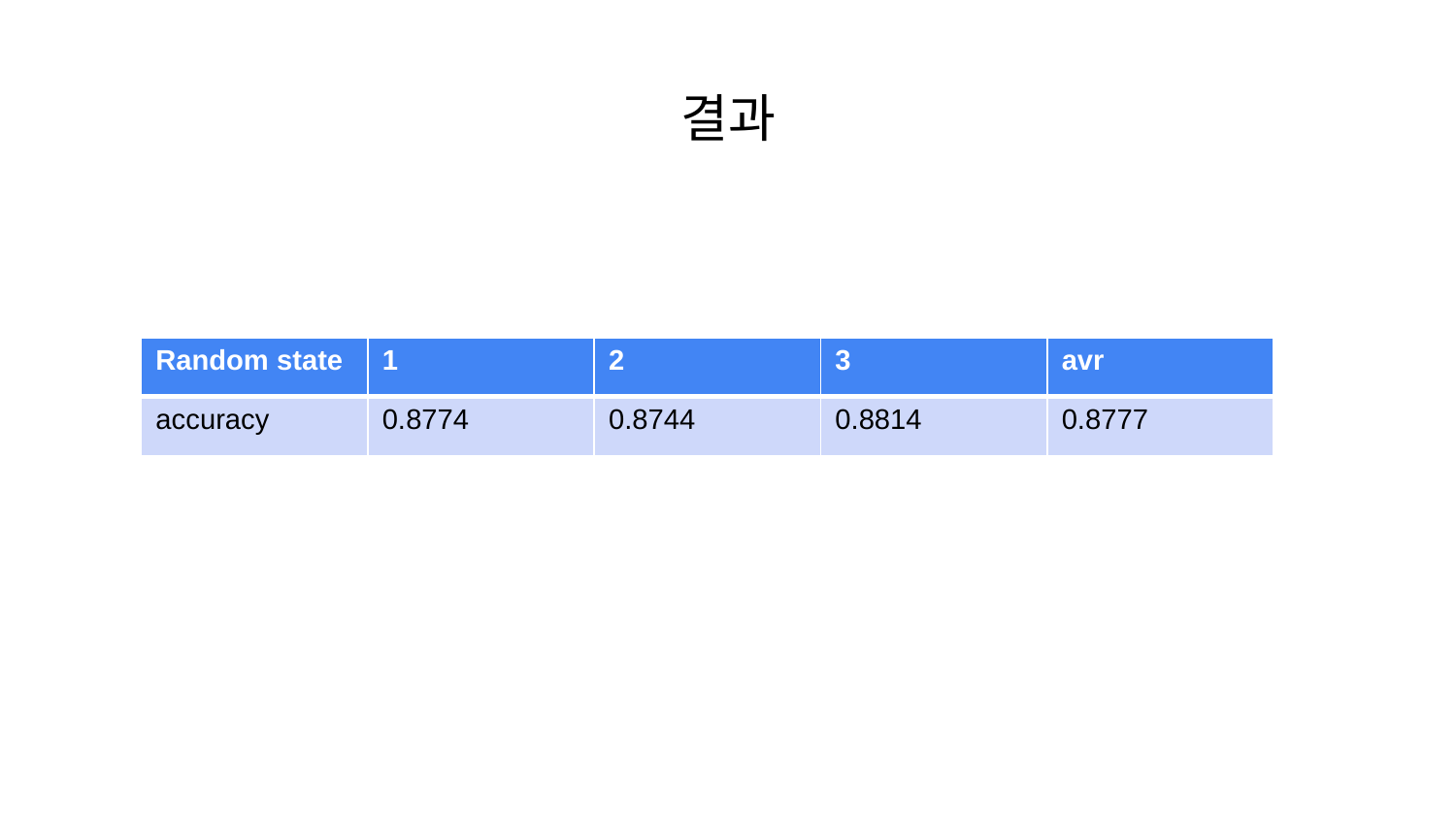

# 결과
| Random state | 1 | 2 | 3 | avr |
| --- | --- | --- | --- | --- |
| accuracy | 0.8774 | 0.8744 | 0.8814 | 0.8777 |